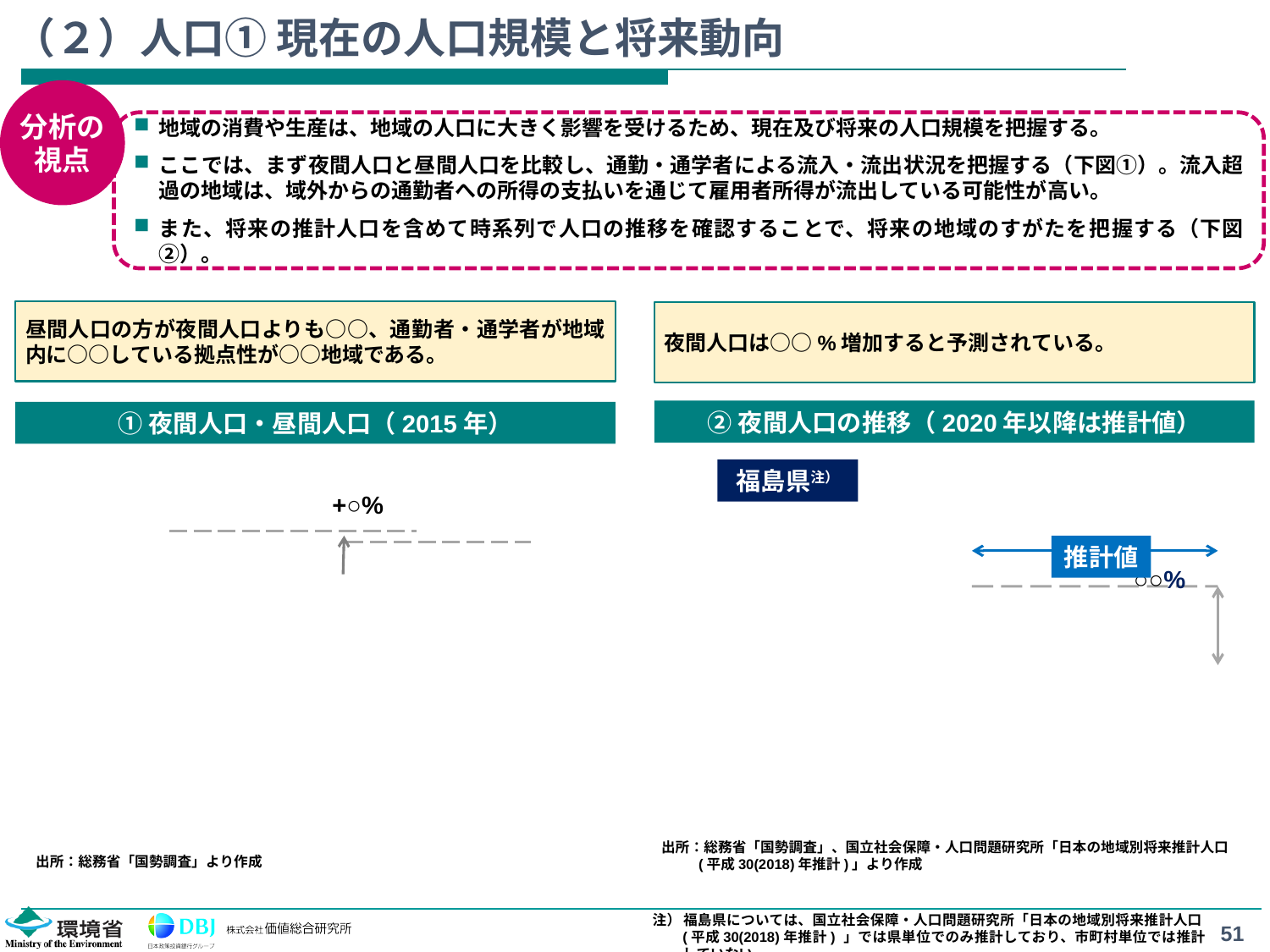

# （２）人口① 現在の人口規模と将来動向
分析の
視点
地域の消費や生産は、地域の人口に大きく影響を受けるため、現在及び将来の人口規模を把握する。
ここでは、まず夜間人口と昼間人口を比較し、通勤・通学者による流入・流出状況を把握する（下図①）。流入超過の地域は、域外からの通勤者への所得の支払いを通じて雇用者所得が流出している可能性が高い。
また、将来の推計人口を含めて時系列で人口の推移を確認することで、将来の地域のすがたを把握する（下図②）。
昼間人口の方が夜間人口よりも○○、通勤者・通学者が地域内に○○している拠点性が○○地域である。
夜間人口は○○%増加すると予測されている。
②夜間人口の推移（2020年以降は推計値）
①夜間人口・昼間人口（2015年）
福島県注）
+○%
推計値
○○%

出所：総務省「国勢調査」、国立社会保障・人口問題研究所「日本の地域別将来推計人口(平成30(2018)年推計)」より作成
出所：総務省「国勢調査」より作成
注）	福島県については、国立社会保障・人口問題研究所「日本の地域別将来推計人口(平成30(2018)年推計) 」では県単位でのみ推計しており、市町村単位では推計していない。
51